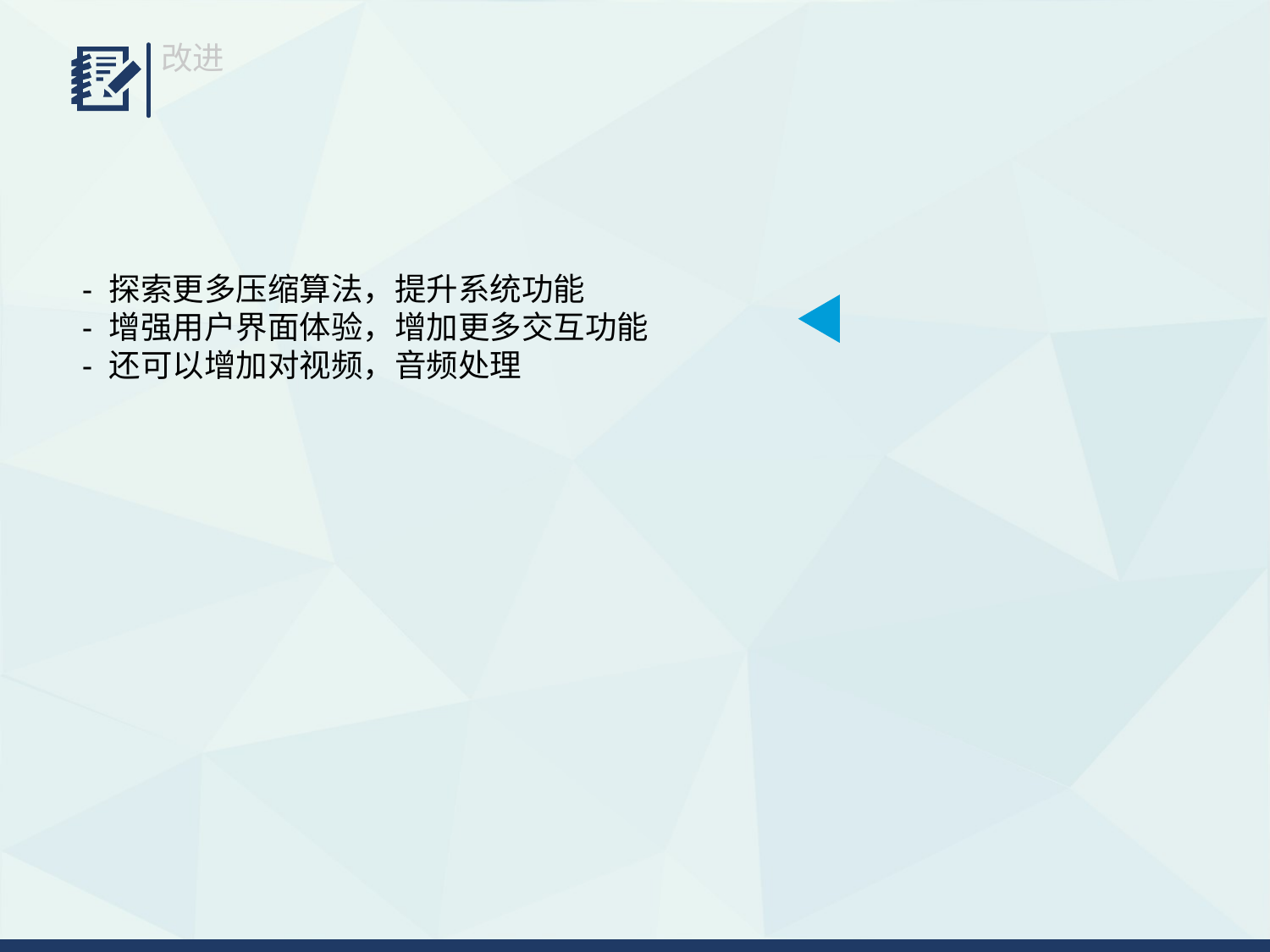

改进

- 探索更多压缩算法，提升系统功能
- 增强用户界面体验，增加更多交互功能
- 还可以增加对视频，音频处理